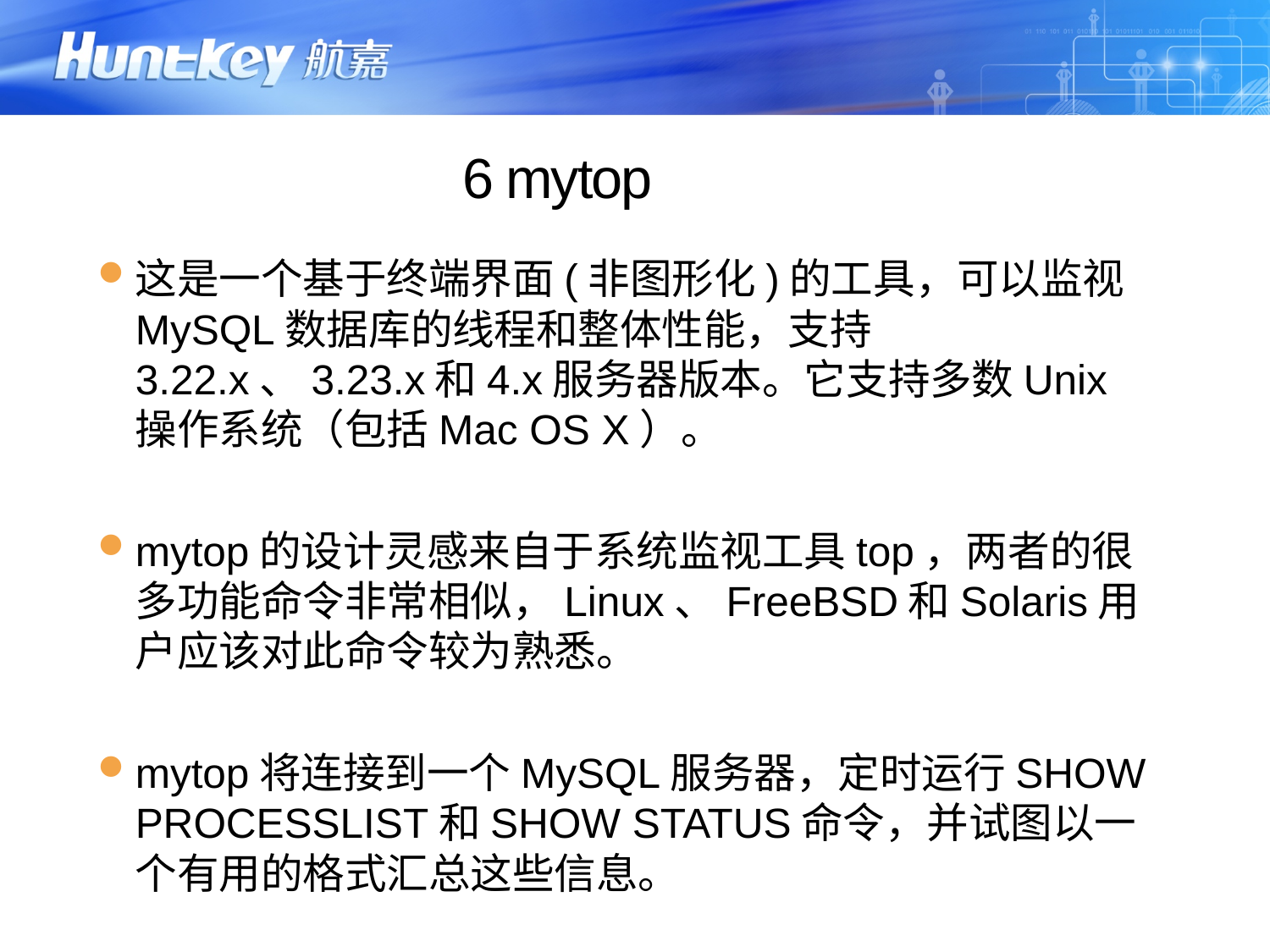

# 6 mytop
这是一个基于终端界面(非图形化)的工具，可以监视MySQL数据库的线程和整体性能，支持3.22.x、3.23.x和4.x服务器版本。它支持多数Unix操作系统（包括Mac OS X）。

mytop的设计灵感来自于系统监视工具top，两者的很多功能命令非常相似，Linux、FreeBSD和Solaris用户应该对此命令较为熟悉。

mytop将连接到一个MySQL服务器，定时运行SHOW PROCESSLIST和SHOW STATUS命令，并试图以一个有用的格式汇总这些信息。